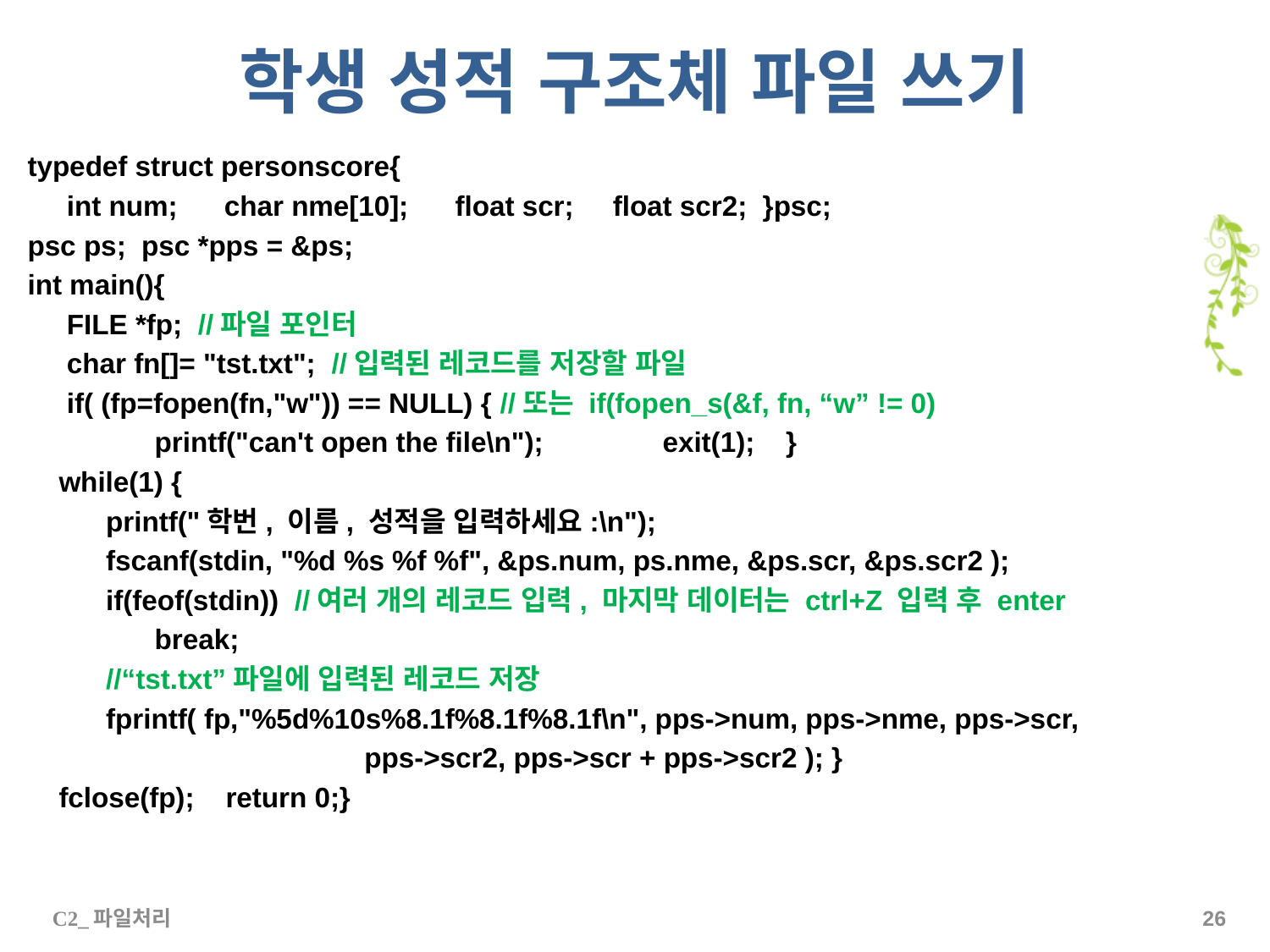

# 학생 성적 구조체 파일 쓰기
typedef struct personscore{
     int num;      char nme[10];      float scr;     float scr2;  }psc;
psc ps;  psc *pps = &ps;
int main(){
     FILE *fp;  //파일 포인터
     char fn[]= "tst.txt";  //입력된 레코드를 저장할 파일
     if( (fp=fopen(fn,"w")) == NULL) { //또는 if(fopen_s(&f, fn, “w” != 0)
	printf("can't open the file\n"); 	exit(1);    }
    while(1) {
          printf("학번, 이름, 성적을 입력하세요:\n");
          fscanf(stdin, "%d %s %f %f", &ps.num, ps.nme, &ps.scr, &ps.scr2 );
          if(feof(stdin))  //여러 개의 레코드 입력, 마지막 데이터는 ctrl+Z 입력 후 enter
	break;
          //“tst.txt”파일에 입력된 레코드 저장
          fprintf( fp,"%5d%10s%8.1f%8.1f%8.1f\n", pps->num, pps->nme, pps->scr,
                                           pps->scr2, pps->scr + pps->scr2 ); }
    fclose(fp);    return 0;}

C2_파일처리
26